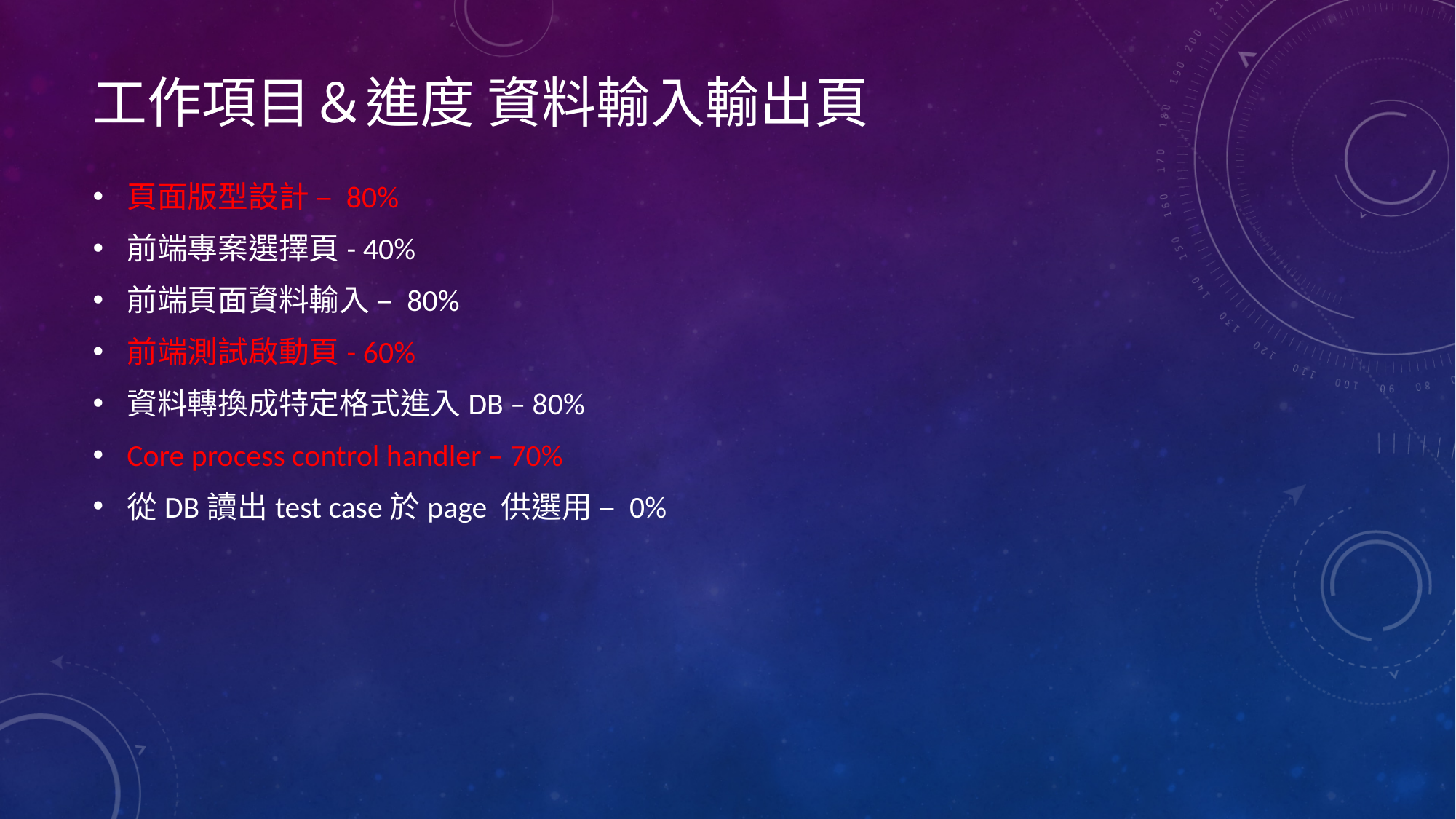

# 工作項目＆進度 資料輸入輸出頁
頁面版型設計 – 80%
前端專案選擇頁- 40%
前端頁面資料輸入 – 80%
前端測試啟動頁- 60%
資料轉換成特定格式進入DB – 80%
Core process control handler – 70%
從DB讀出test case於page 供選用 – 0%